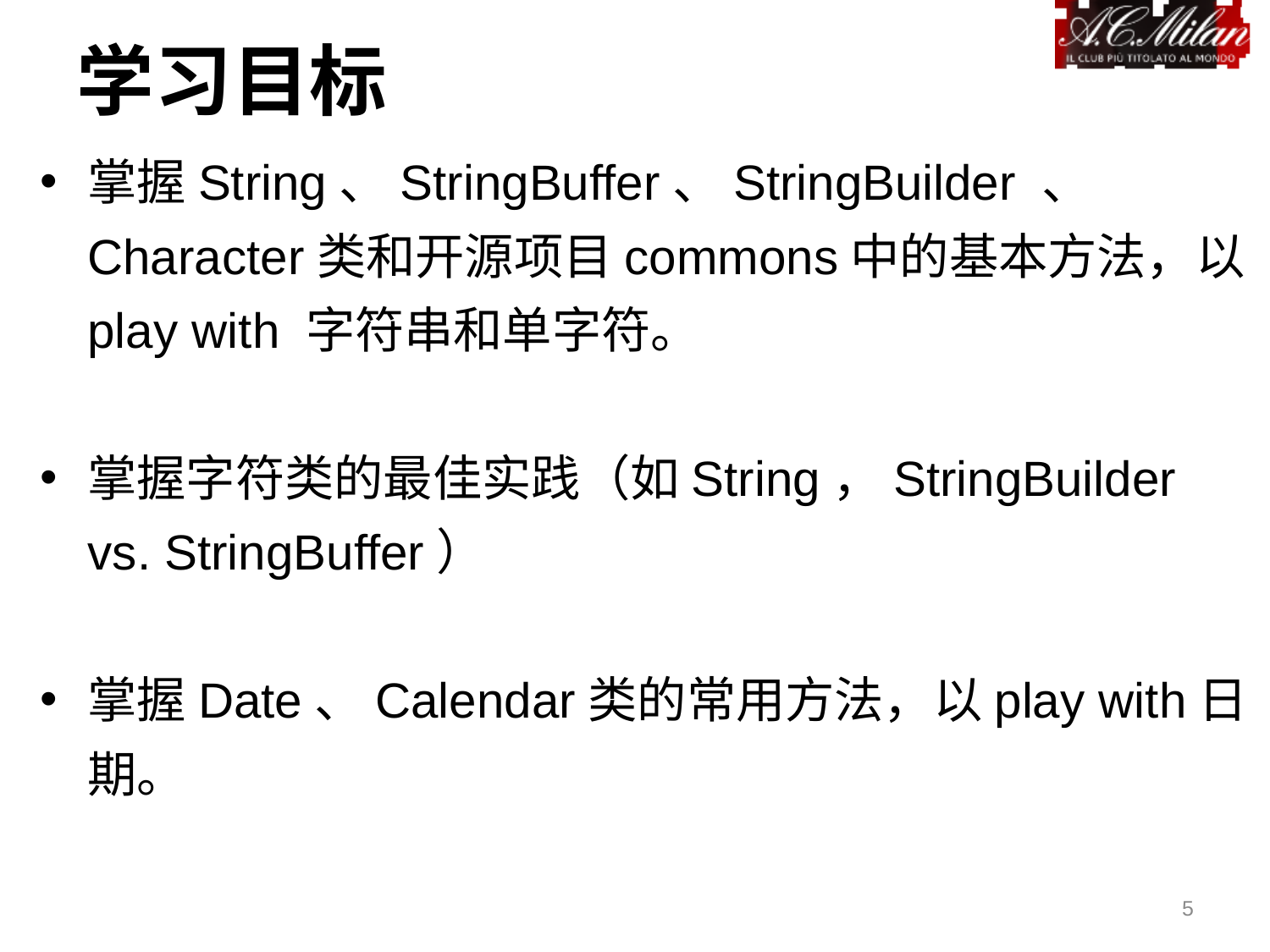

学习目标
掌握String、StringBuffer、StringBuilder 、 Character类和开源项目commons中的基本方法，以play with 字符串和单字符。

掌握字符类的最佳实践（如String，StringBuilder vs. StringBuffer）

掌握Date、Calendar类的常用方法，以play with日期。
5